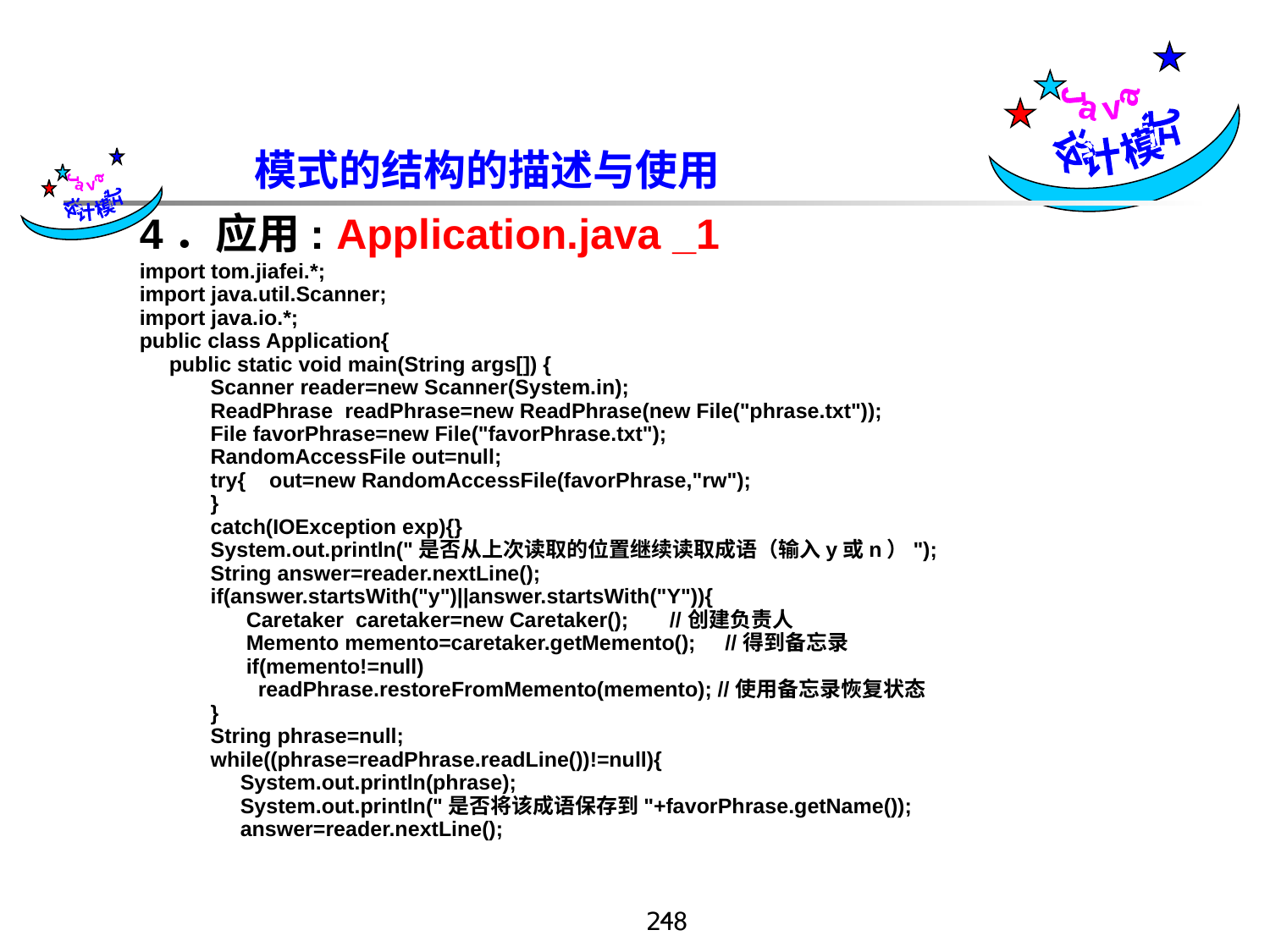

Java
设计模式

模式的结构的描述与使用

  Java
设计模式

4．应用: Application.java _1
import tom.jiafei.*;
import java.util.Scanner;
import java.io.*;
public class Application{
     public static void main(String args[]) {
            Scanner reader=new Scanner(System.in);
            ReadPhrase  readPhrase=new ReadPhrase(new File("phrase.txt"));
            File favorPhrase=new File("favorPhrase.txt");
            RandomAccessFile out=null;
            try{    out=new RandomAccessFile(favorPhrase,"rw");
            }
            catch(IOException exp){}
            System.out.println("是否从上次读取的位置继续读取成语（输入y或n）");
            String answer=reader.nextLine();
            if(answer.startsWith("y")||answer.startsWith("Y")){
                  Caretaker  caretaker=new Caretaker();       //创建负责人
                  Memento memento=caretaker.getMemento();     //得到备忘录
                  if(memento!=null)
                    readPhrase.restoreFromMemento(memento); //使用备忘录恢复状态
            }
            String phrase=null;
            while((phrase=readPhrase.readLine())!=null){
                 System.out.println(phrase);
                 System.out.println("是否将该成语保存到"+favorPhrase.getName());
                 answer=reader.nextLine();

248